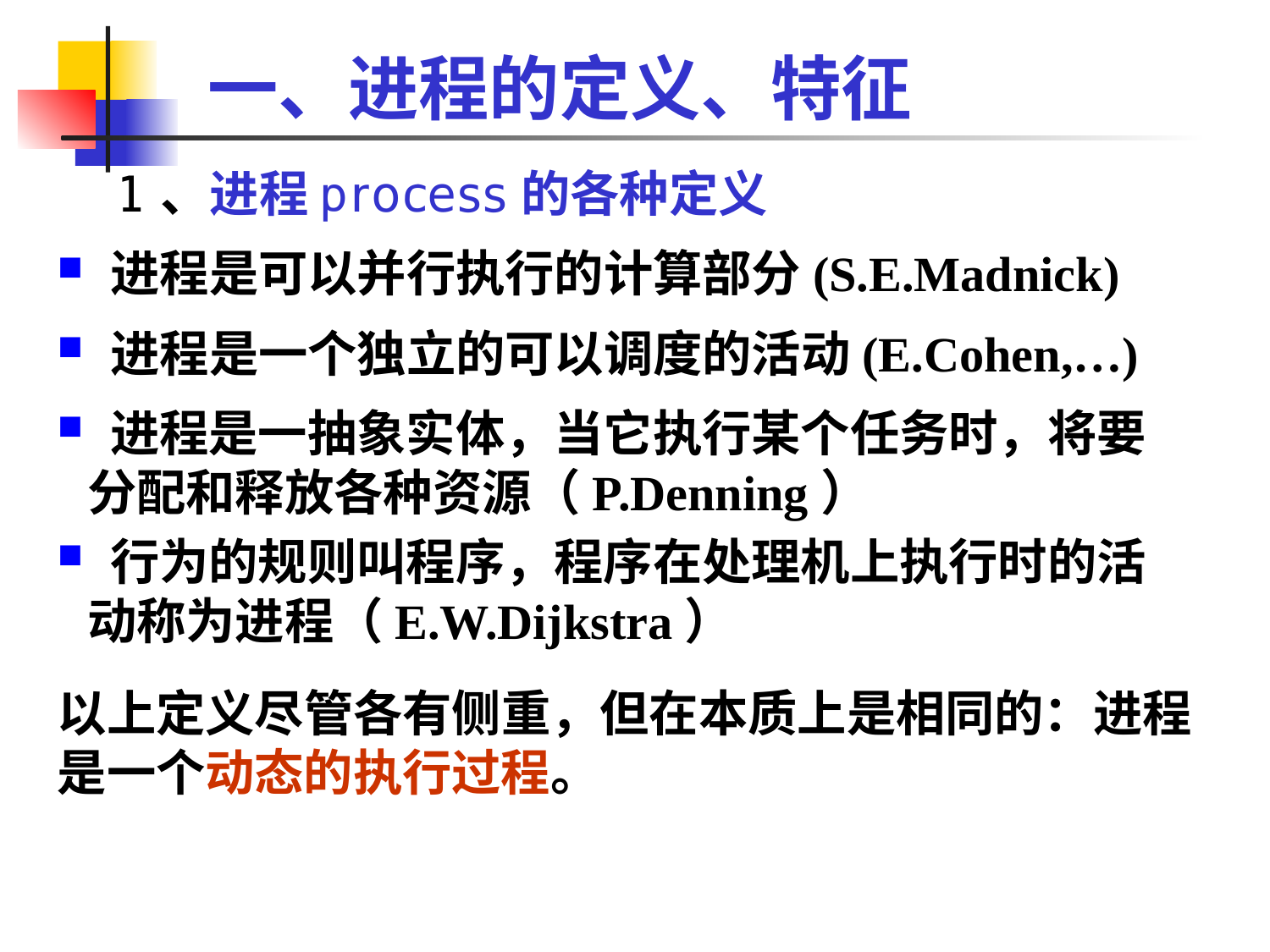

一、进程的定义、特征
1、进程process的各种定义
 进程是可以并行执行的计算部分(S.E.Madnick)
 进程是一个独立的可以调度的活动(E.Cohen,…)
 进程是一抽象实体，当它执行某个任务时，将要分配和释放各种资源（P.Denning）
 行为的规则叫程序，程序在处理机上执行时的活动称为进程（E.W.Dijkstra）
以上定义尽管各有侧重，但在本质上是相同的：进程是一个动态的执行过程。